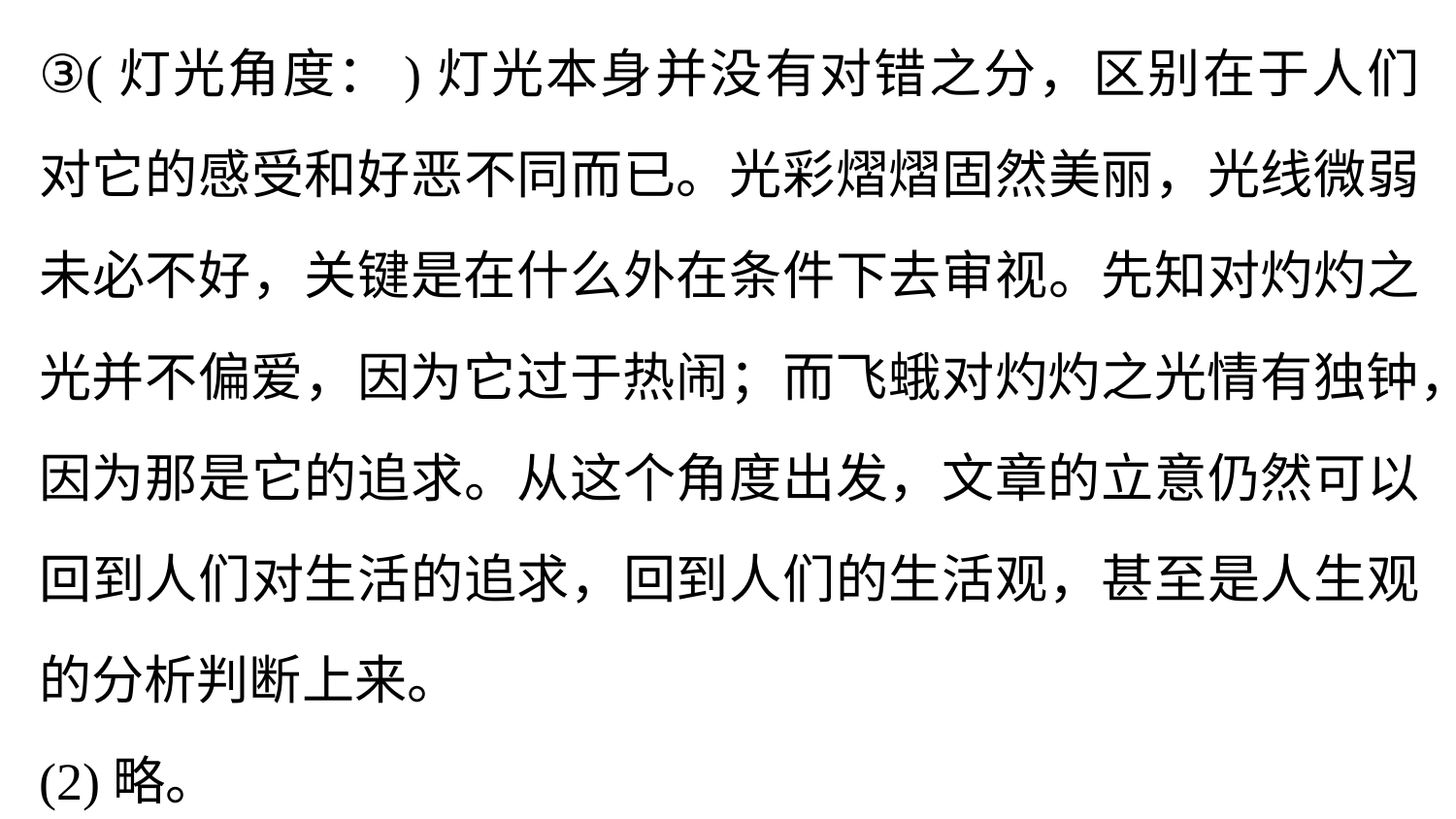

③(灯光角度：)灯光本身并没有对错之分，区别在于人们对它的感受和好恶不同而已。光彩熠熠固然美丽，光线微弱未必不好，关键是在什么外在条件下去审视。先知对灼灼之光并不偏爱，因为它过于热闹；而飞蛾对灼灼之光情有独钟，因为那是它的追求。从这个角度出发，文章的立意仍然可以回到人们对生活的追求，回到人们的生活观，甚至是人生观的分析判断上来。
(2)略。